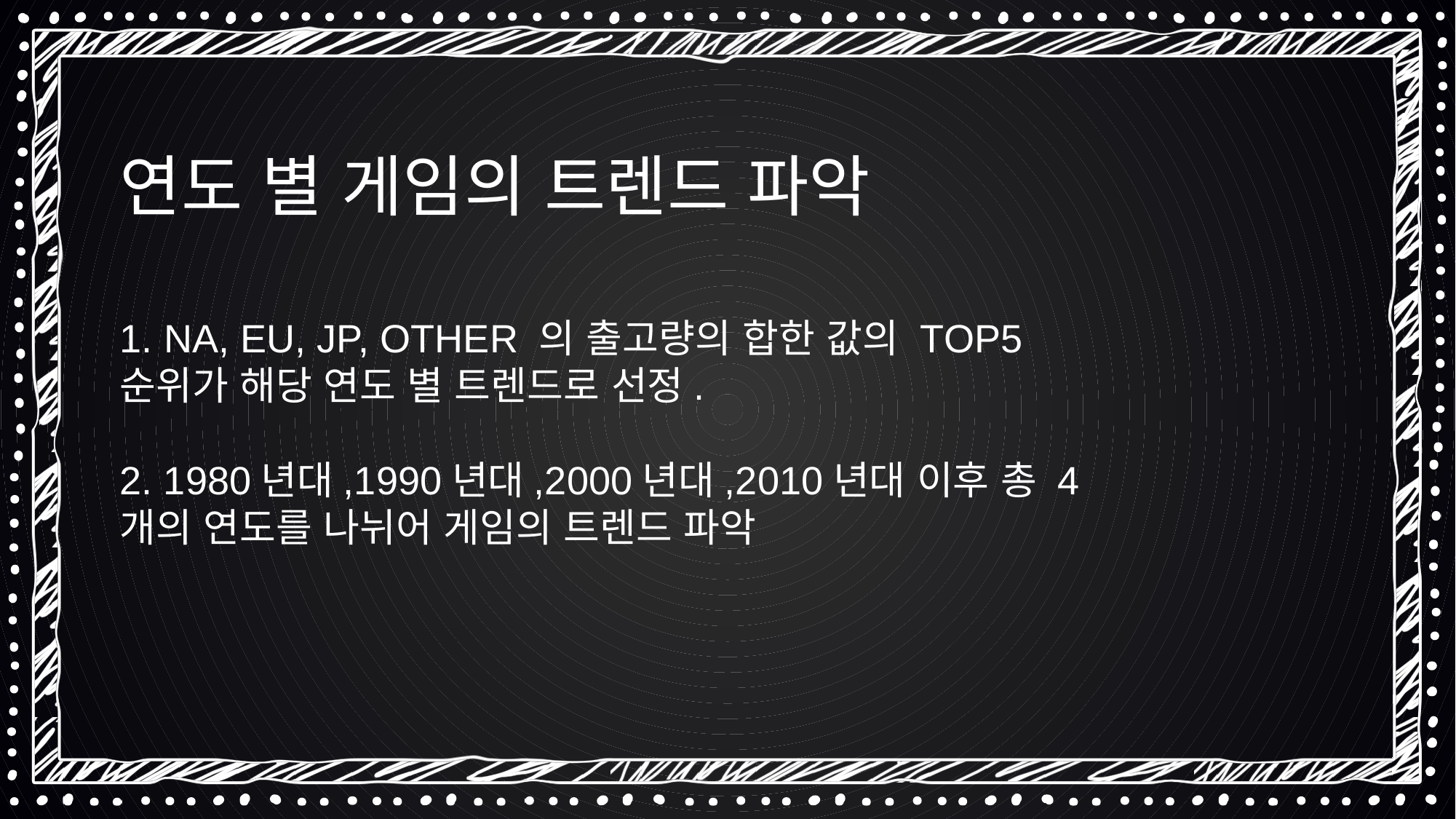

# 연도 별 게임의 트렌드 파악
1. NA, EU, JP, OTHER 의 출고량의 합한 값의 TOP5 순위가 해당 연도 별 트렌드로 선정.

2. 1980년대,1990년대,2000년대,2010년대 이후 총 4개의 연도를 나뉘어 게임의 트렌드 파악